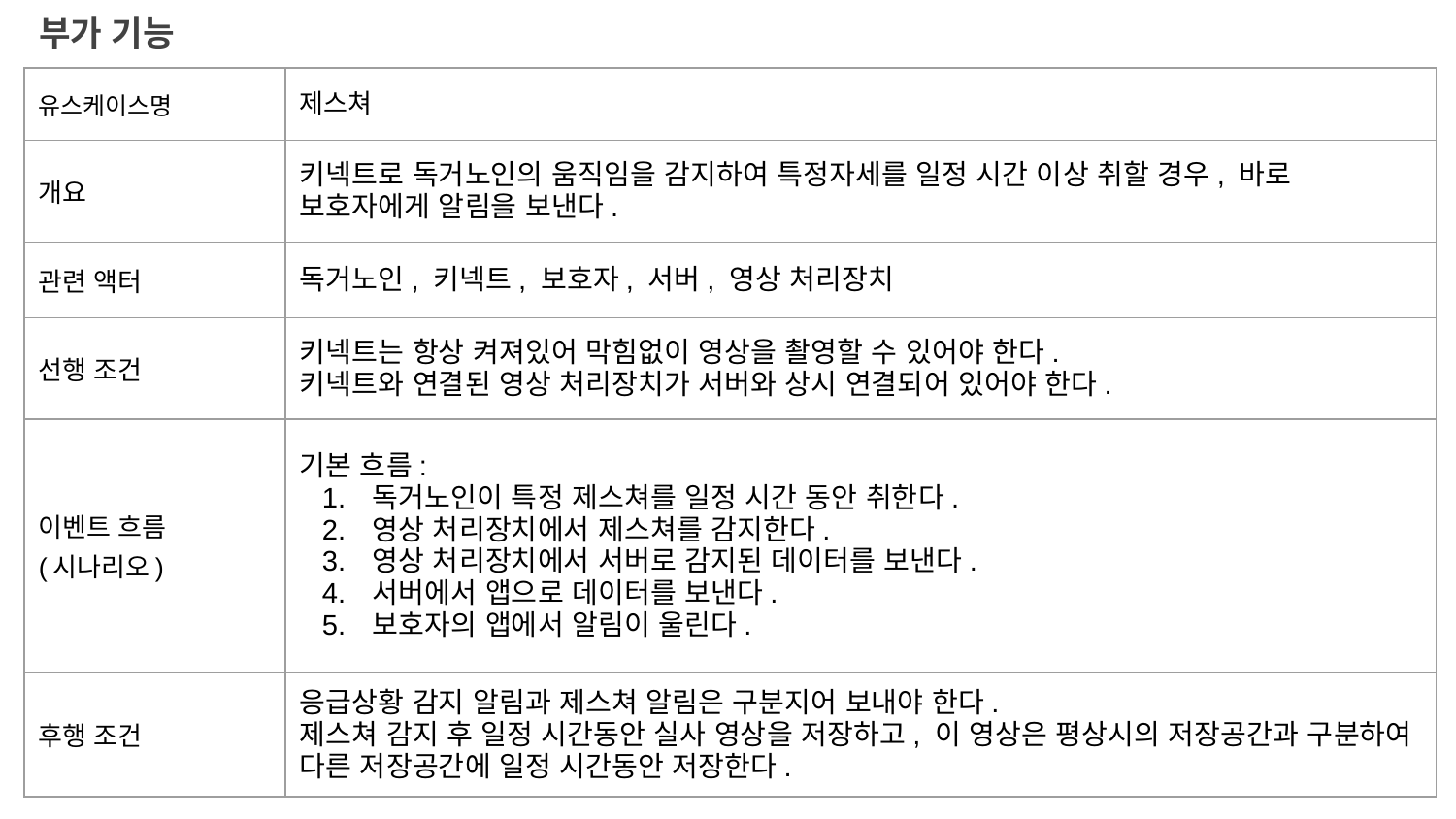

# 부가 기능
| 유스케이스명 | 제스쳐 |
| --- | --- |
| 개요 | 키넥트로 독거노인의 움직임을 감지하여 특정자세를 일정 시간 이상 취할 경우, 바로 보호자에게 알림을 보낸다. |
| 관련 액터 | 독거노인, 키넥트, 보호자, 서버, 영상 처리장치 |
| 선행 조건 | 키넥트는 항상 켜져있어 막힘없이 영상을 촬영할 수 있어야 한다. 키넥트와 연결된 영상 처리장치가 서버와 상시 연결되어 있어야 한다. |
| 이벤트 흐름 (시나리오) | 기본 흐름: 독거노인이 특정 제스쳐를 일정 시간 동안 취한다. 영상 처리장치에서 제스쳐를 감지한다. 영상 처리장치에서 서버로 감지된 데이터를 보낸다. 서버에서 앱으로 데이터를 보낸다. 보호자의 앱에서 알림이 울린다. |
| 후행 조건 | 응급상황 감지 알림과 제스쳐 알림은 구분지어 보내야 한다. 제스쳐 감지 후 일정 시간동안 실사 영상을 저장하고, 이 영상은 평상시의 저장공간과 구분하여 다른 저장공간에 일정 시간동안 저장한다. |